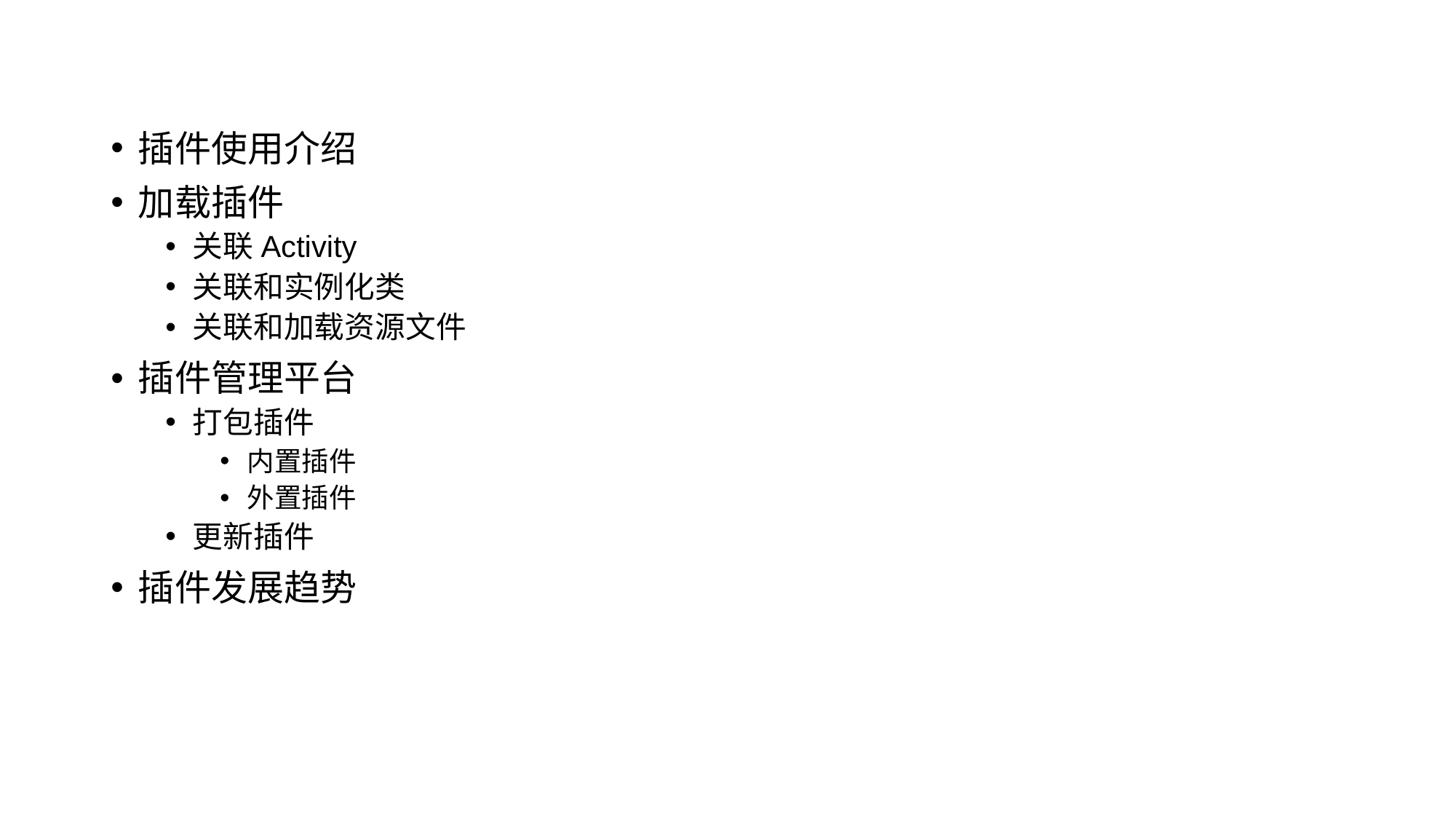

插件使用介绍
加载插件
关联Activity
关联和实例化类
关联和加载资源文件
插件管理平台
打包插件
内置插件
外置插件
更新插件
插件发展趋势